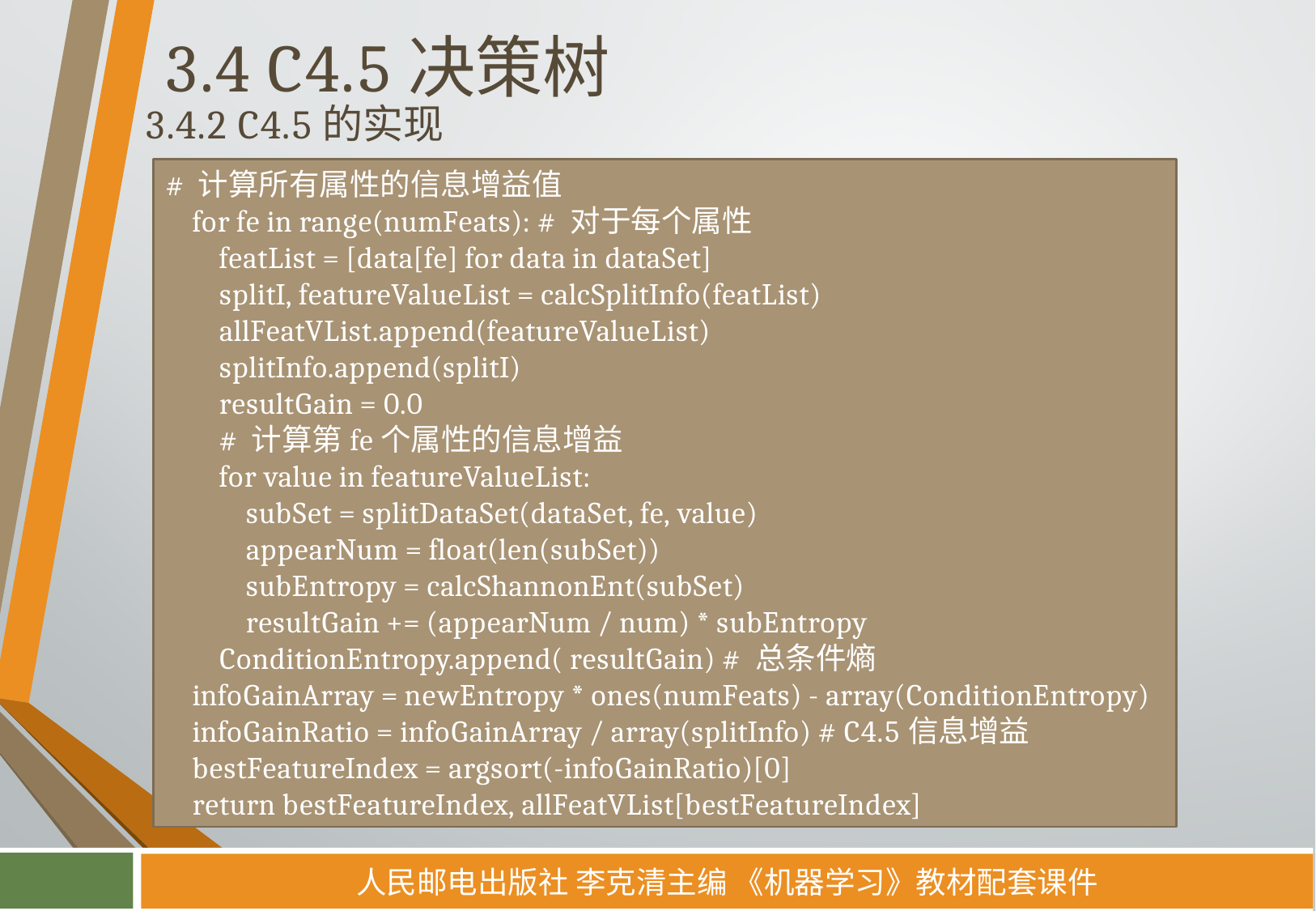

# 3.4 C4.5决策树
3.4.2 C4.5的实现
# 计算所有属性的信息增益值
    for fe in range(numFeats): # 对于每个属性
        featList = [data[fe] for data in dataSet]
        splitI, featureValueList = calcSplitInfo(featList)
        allFeatVList.append(featureValueList)
        splitInfo.append(splitI)
        resultGain = 0.0
        # 计算第fe个属性的信息增益
        for value in featureValueList:
            subSet = splitDataSet(dataSet, fe, value)
            appearNum = float(len(subSet))
            subEntropy = calcShannonEnt(subSet)
            resultGain += (appearNum / num) * subEntropy
        ConditionEntropy.append( resultGain) # 总条件熵
    infoGainArray = newEntropy * ones(numFeats) - array(ConditionEntropy)
    infoGainRatio = infoGainArray / array(splitInfo) # C4.5信息增益
    bestFeatureIndex = argsort(-infoGainRatio)[0]
    return bestFeatureIndex, allFeatVList[bestFeatureIndex]